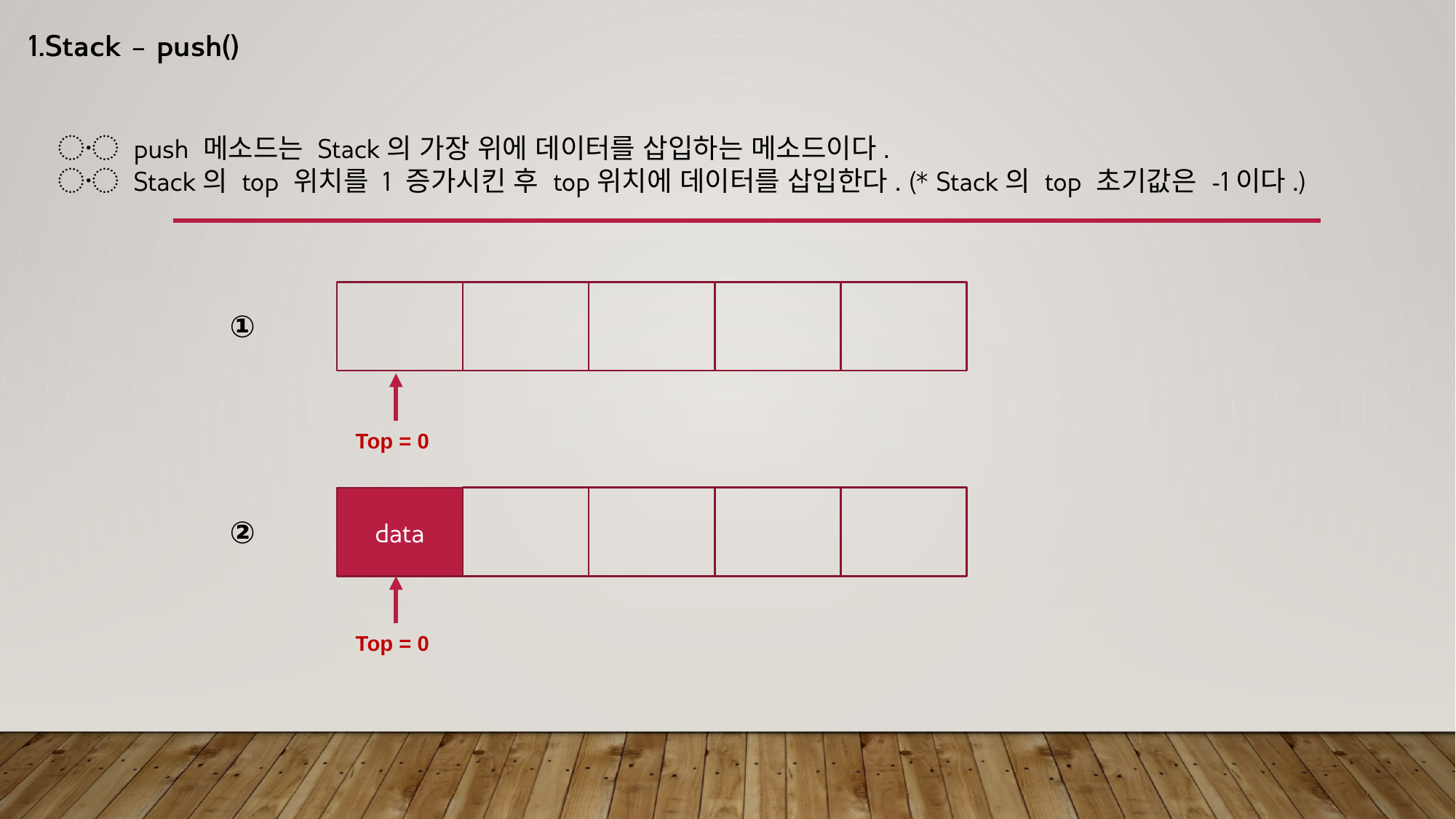

1.Stack – push()
〮 push 메소드는 Stack의 가장 위에 데이터를 삽입하는 메소드이다.
〮 Stack의 top 위치를 1 증가시킨 후 top위치에 데이터를 삽입한다. (* Stack의 top 초기값은 -1이다.)

①
Top = 0

data
②
Top = 0